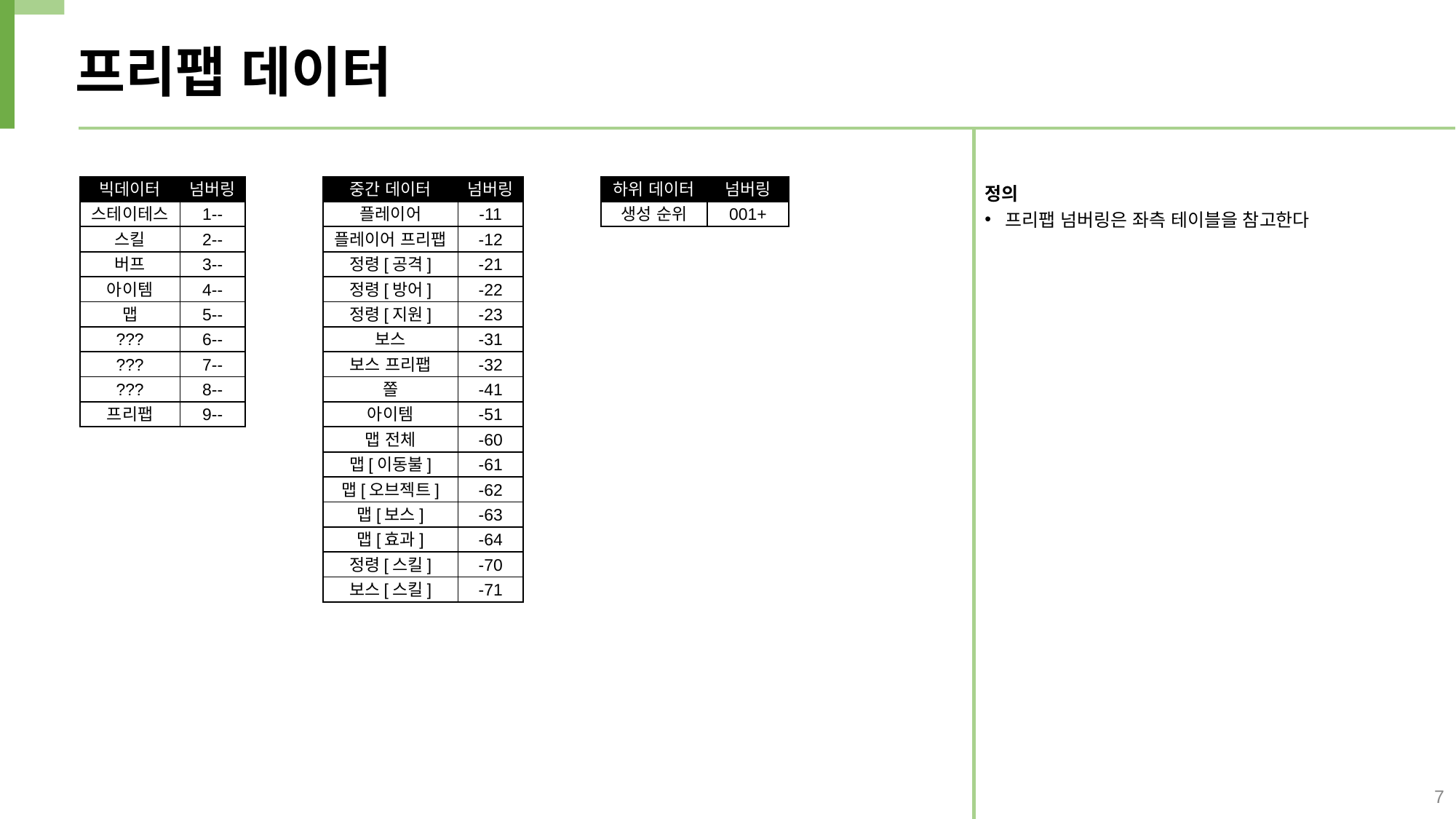

프리팹 데이터
정의
프리팹 넘버링은 좌측 테이블을 참고한다
| 빅데이터 | 넘버링 |
| --- | --- |
| 스테이테스 | 1-- |
| 스킬 | 2-- |
| 버프 | 3-- |
| 아이템 | 4-- |
| 맵 | 5-- |
| ??? | 6-- |
| ??? | 7-- |
| ??? | 8-- |
| 프리팹 | 9-- |
| 중간 데이터 | 넘버링 |
| --- | --- |
| 플레이어 | -11 |
| 플레이어 프리팹 | -12 |
| 정령[공격] | -21 |
| 정령[방어] | -22 |
| 정령[지원] | -23 |
| 보스 | -31 |
| 보스 프리팹 | -32 |
| 쫄 | -41 |
| 아이템 | -51 |
| 맵 전체 | -60 |
| 맵[이동불] | -61 |
| 맵[오브젝트] | -62 |
| 맵[보스] | -63 |
| 맵[효과] | -64 |
| 정령[스킬] | -70 |
| 보스[스킬] | -71 |
| 하위 데이터 | 넘버링 |
| --- | --- |
| 생성 순위 | 001+ |
7